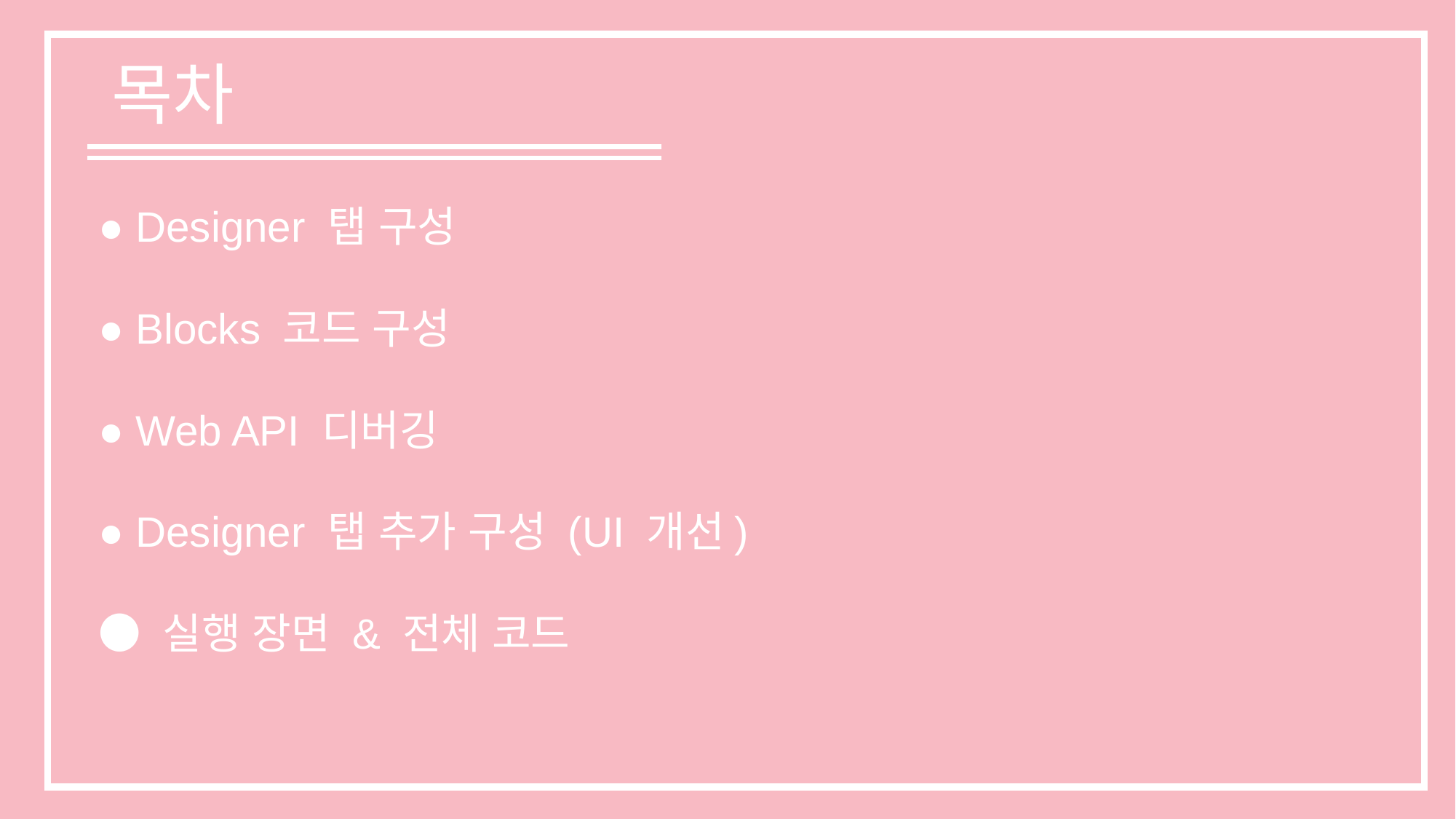

목차
● Designer 탭 구성

● Blocks 코드 구성

● Web API 디버깅

● Designer 탭 추가 구성 (UI 개선)

● 실행 장면 & 전체 코드